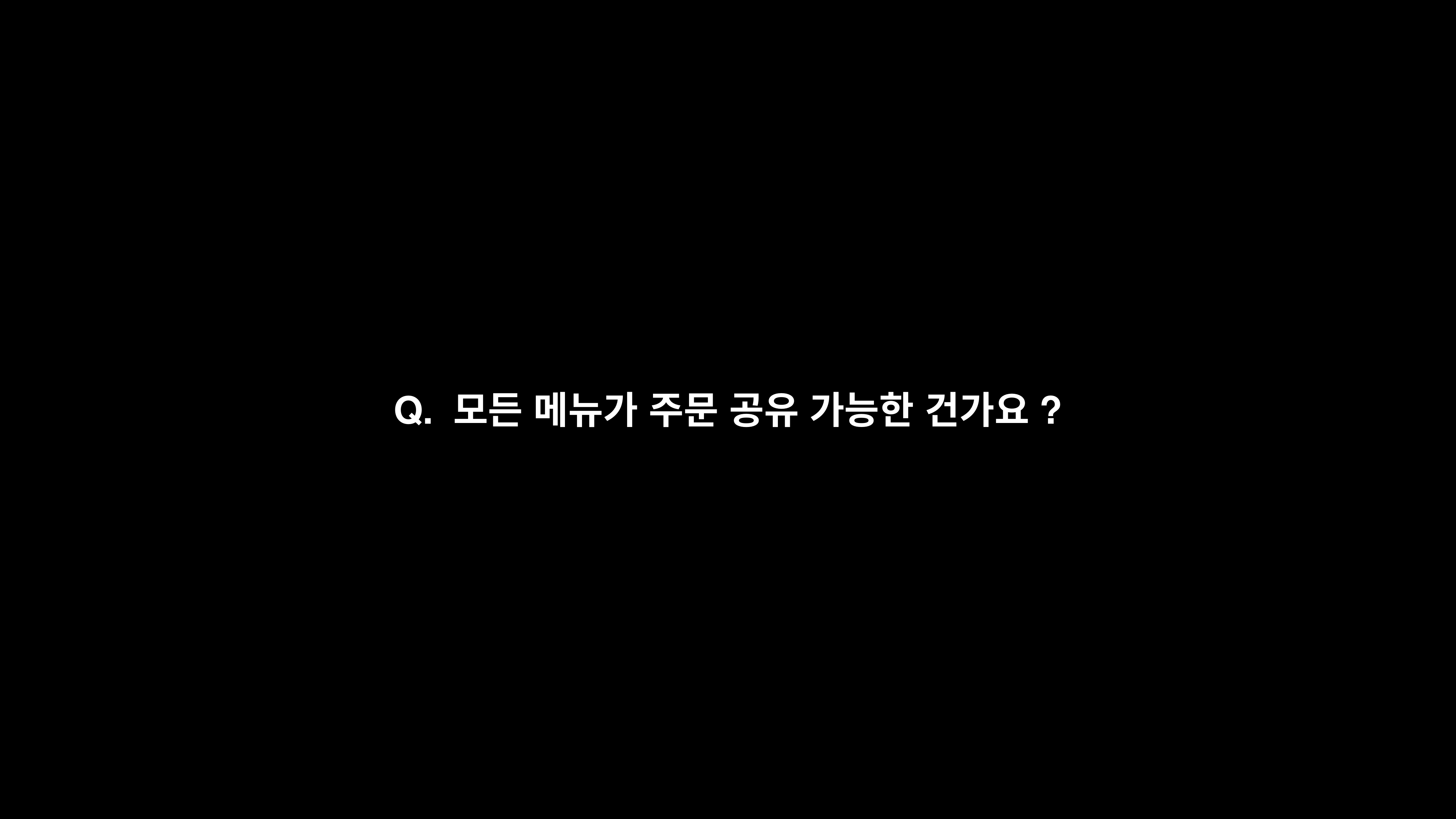

Q. 모든 메뉴가 주문 공유 가능한 건가요?